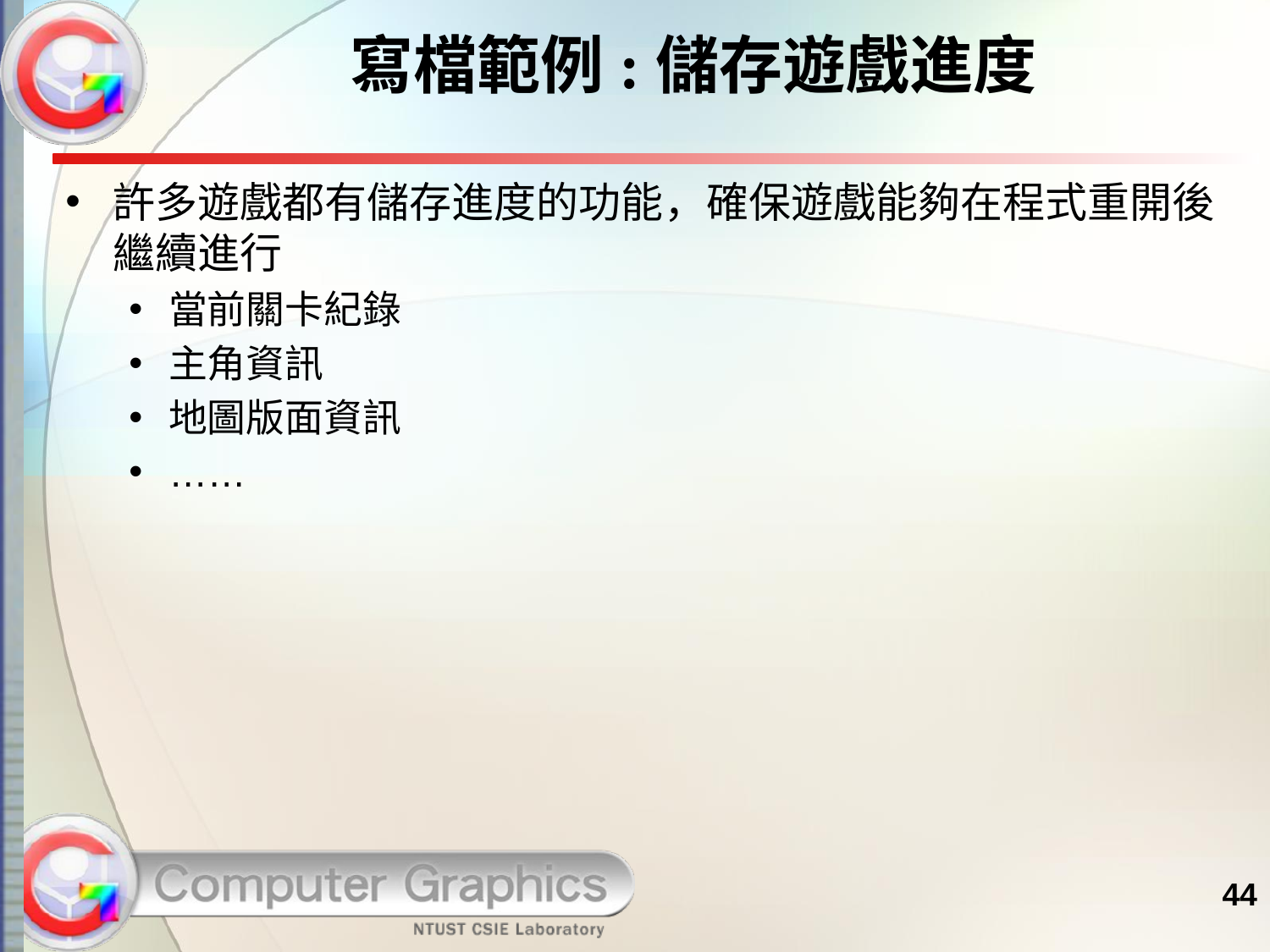

# 寫檔範例:儲存遊戲進度
許多遊戲都有儲存進度的功能，確保遊戲能夠在程式重開後繼續進行
當前關卡紀錄
主角資訊
地圖版面資訊
……
44